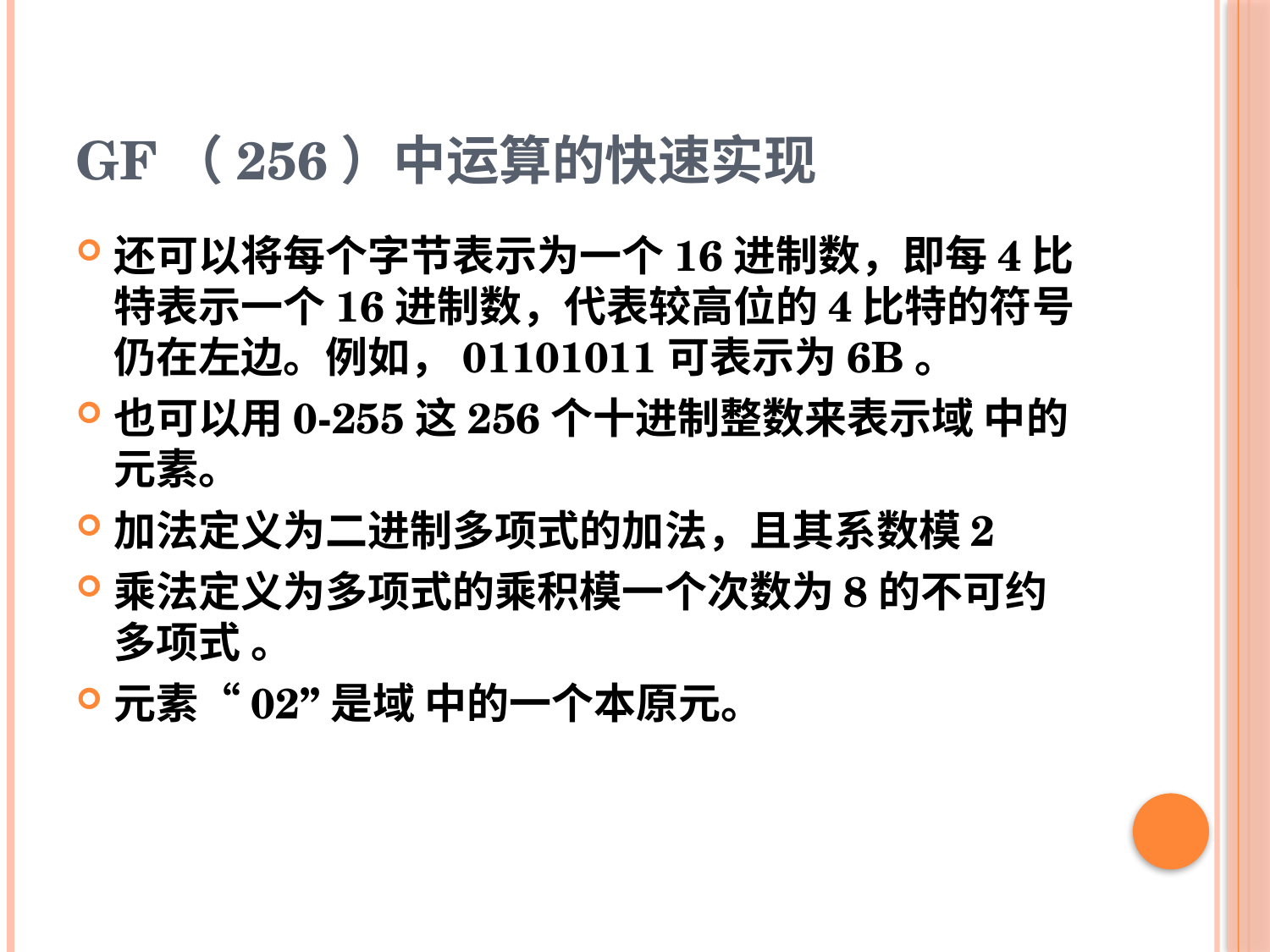

# GF（256）中运算的快速实现
还可以将每个字节表示为一个16进制数，即每4比特表示一个16进制数，代表较高位的4比特的符号仍在左边。例如，01101011可表示为6B。
也可以用0-255这256个十进制整数来表示域 中的元素。
加法定义为二进制多项式的加法，且其系数模2
乘法定义为多项式的乘积模一个次数为8的不可约多项式 。
元素“02”是域 中的一个本原元。